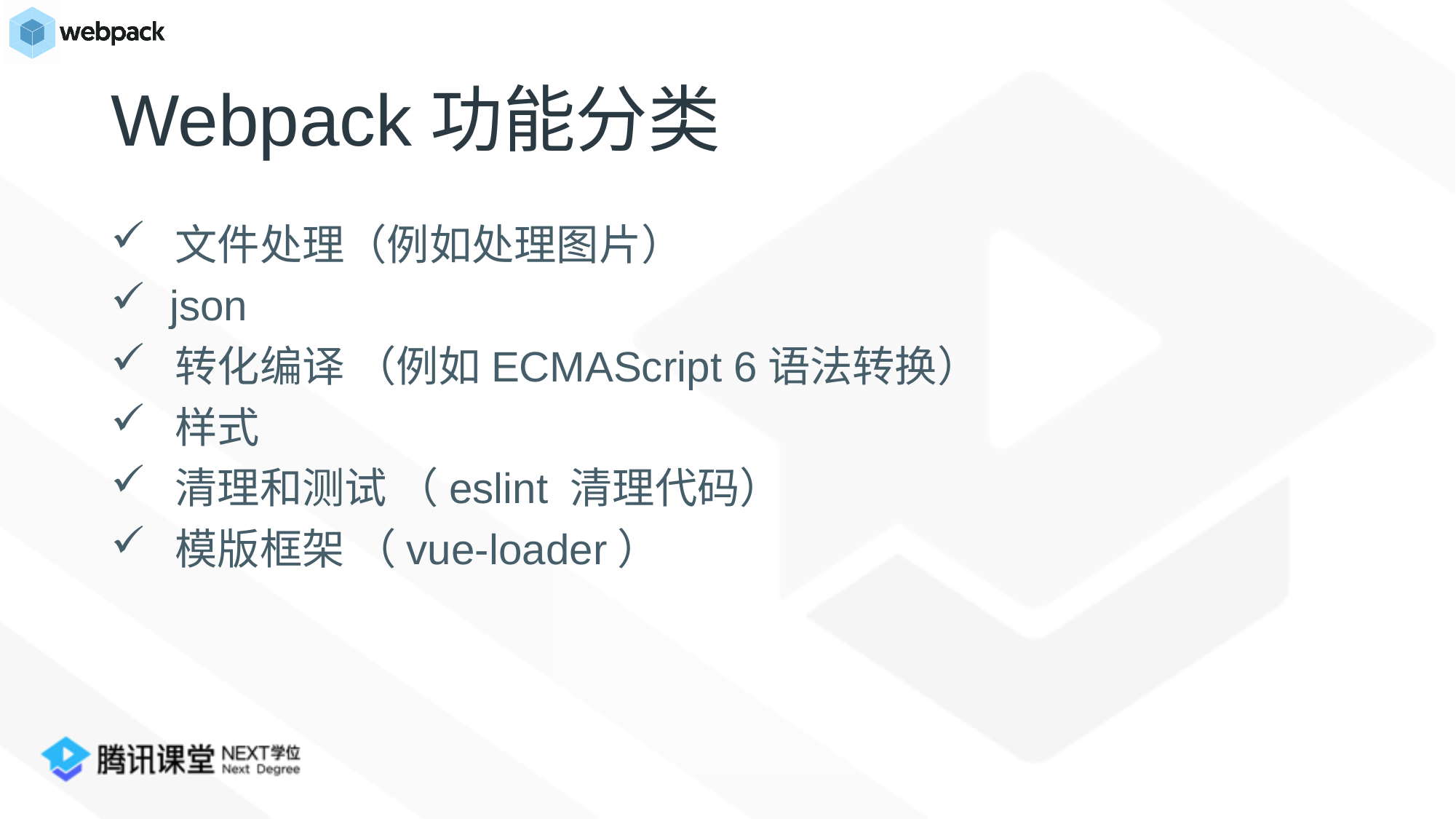

# Webpack功能分类
  文件处理（例如处理图片）
  json
  转化编译 （例如ECMAScript 6语法转换）
  样式
  清理和测试 （eslint 清理代码）
  模版框架 （vue-loader）